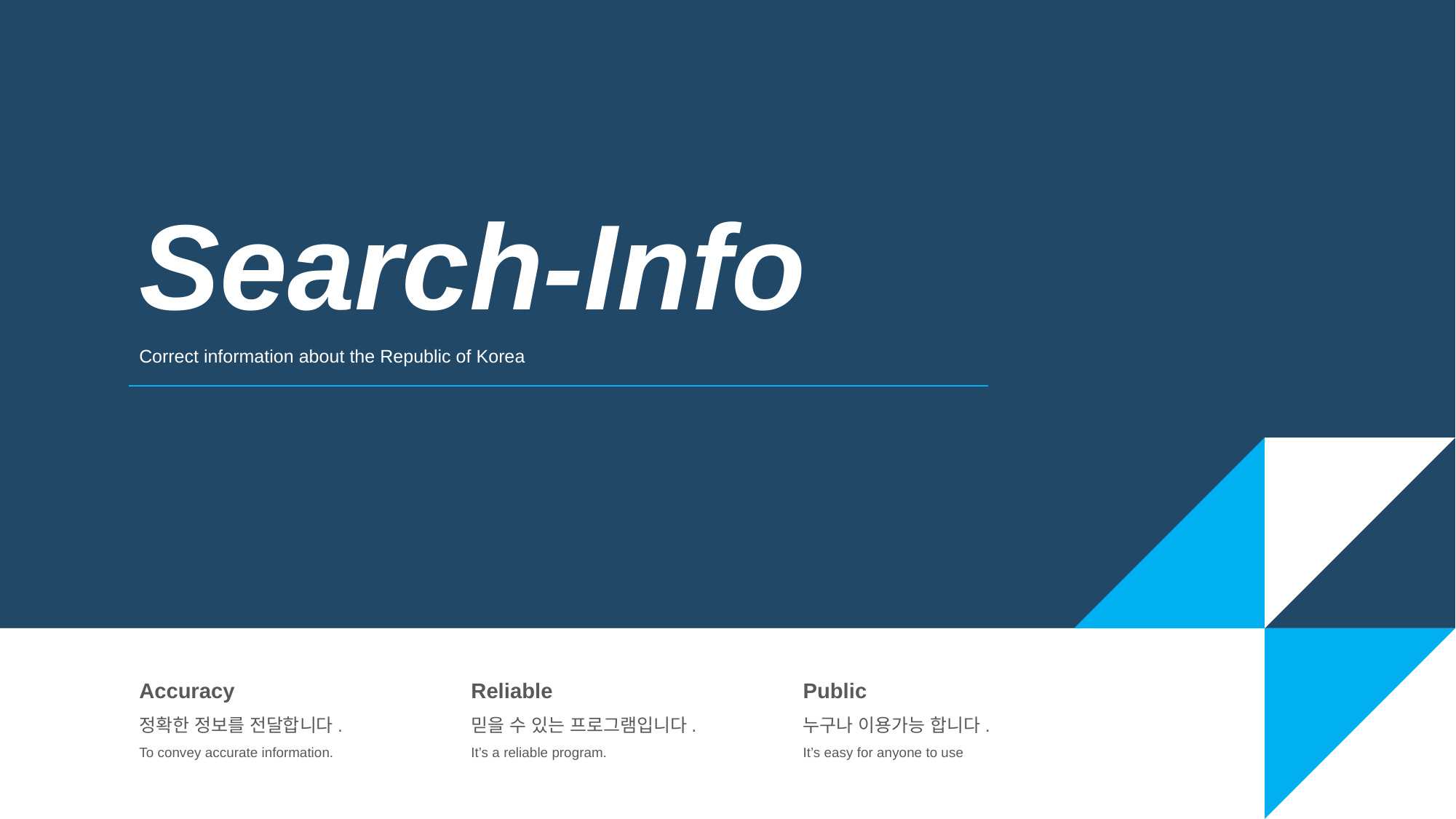

Search-Info
Correct information about the Republic of Korea

Accuracy
정확한 정보를 전달합니다.
To convey accurate information.
Reliable
믿을 수 있는 프로그램입니다.
It’s a reliable program.
Public
누구나 이용가능 합니다.
It’s easy for anyone to use